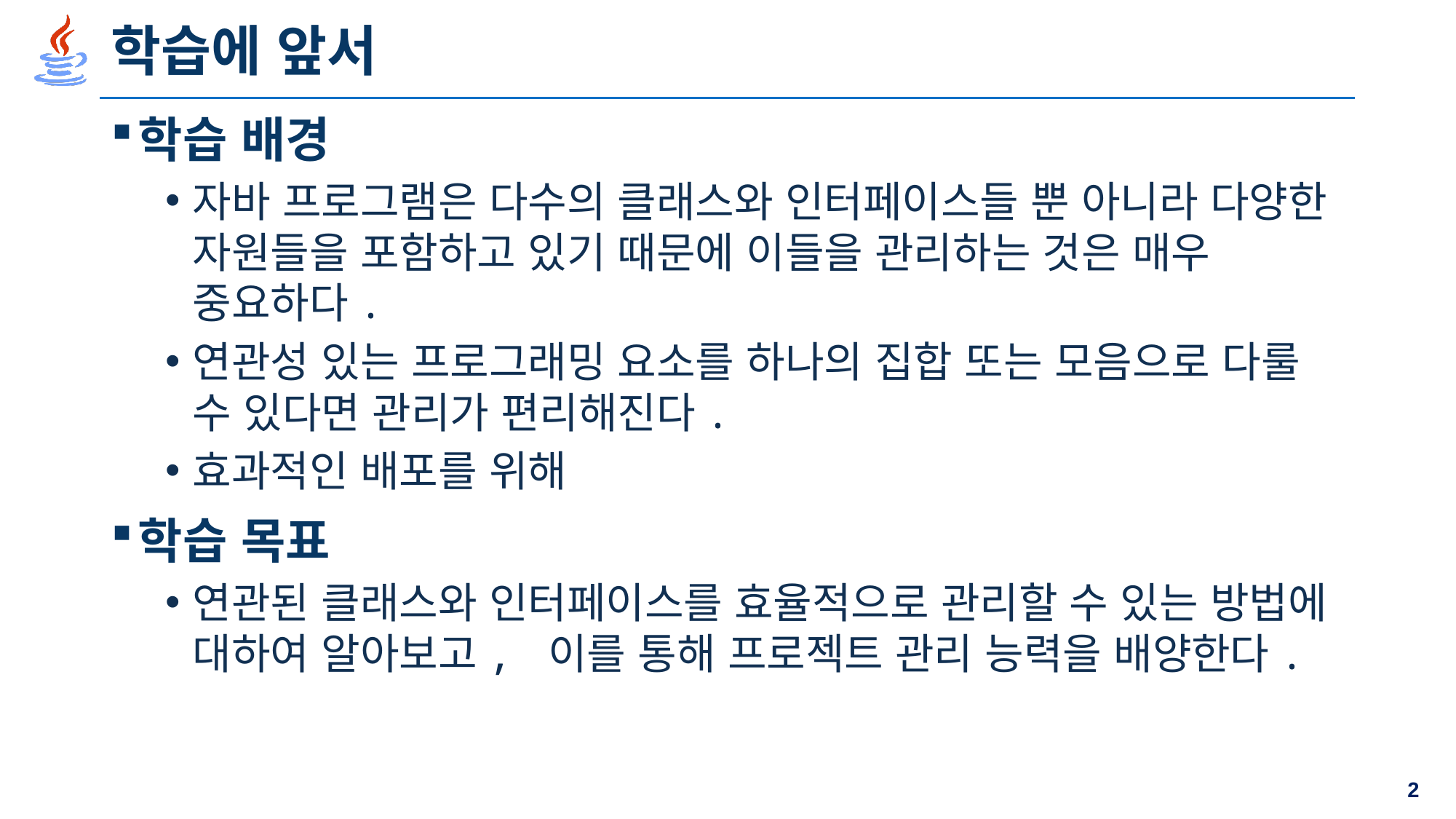

# 학습에 앞서
학습 배경
자바 프로그램은 다수의 클래스와 인터페이스들 뿐 아니라 다양한 자원들을 포함하고 있기 때문에 이들을 관리하는 것은 매우 중요하다.
연관성 있는 프로그래밍 요소를 하나의 집합 또는 모음으로 다룰 수 있다면 관리가 편리해진다.
효과적인 배포를 위해
학습 목표
연관된 클래스와 인터페이스를 효율적으로 관리할 수 있는 방법에 대하여 알아보고, 이를 통해 프로젝트 관리 능력을 배양한다.
2